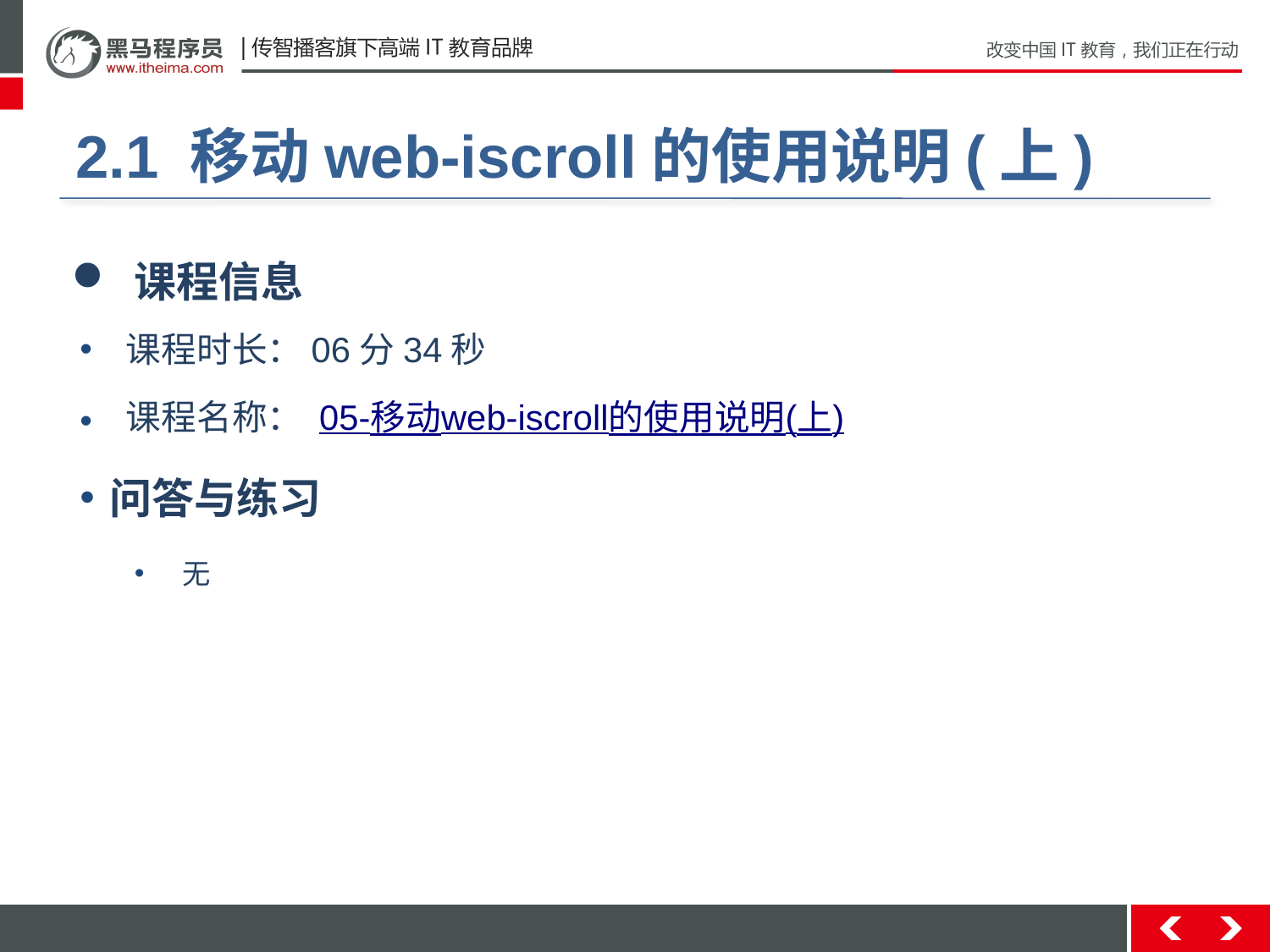

#
2.1 移动web-iscroll的使用说明(上)
 课程信息
 课程时长：06分34秒
 课程名称： 05-移动web-iscroll的使用说明(上)
问答与练习
无